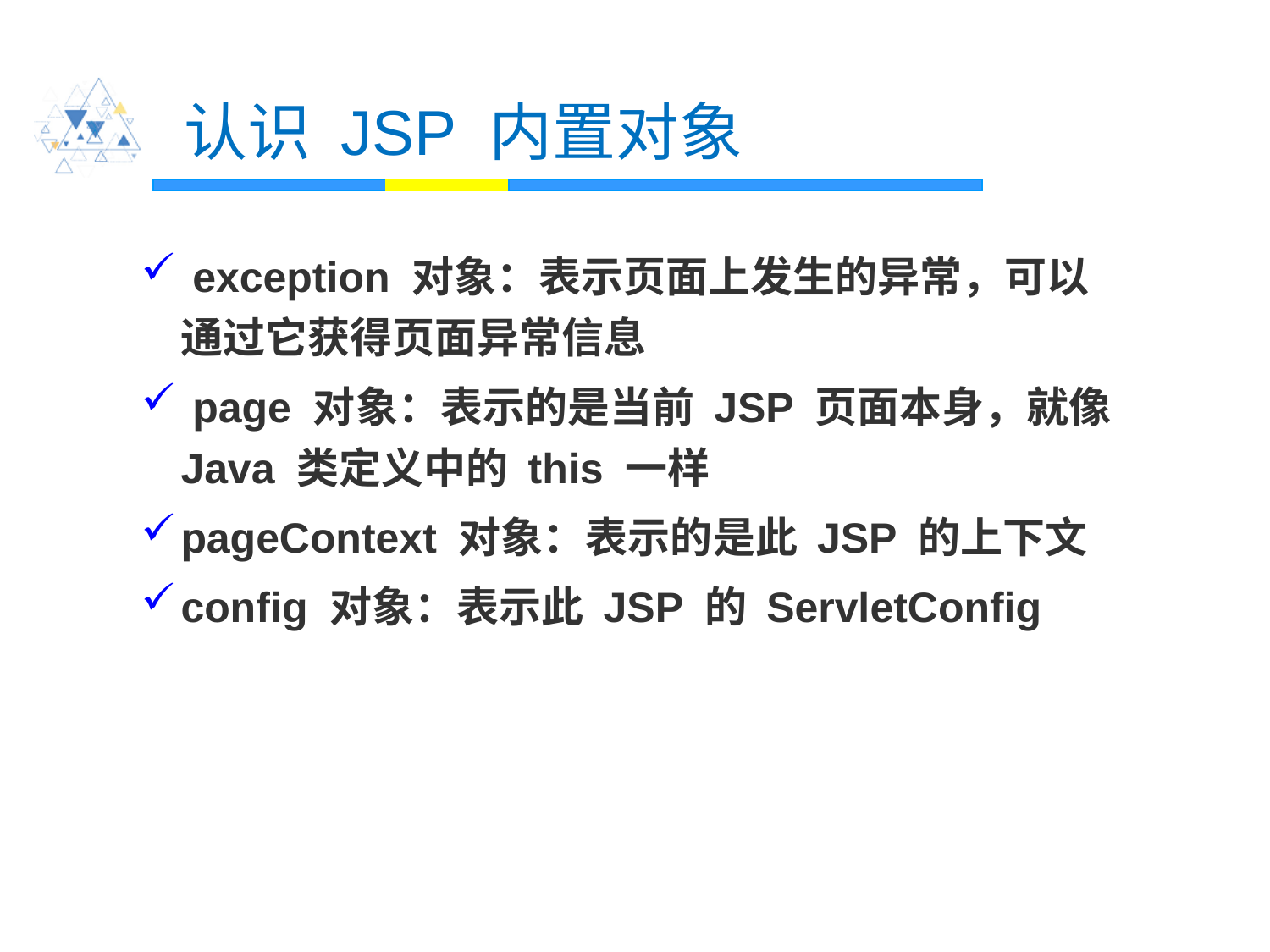

# 认识 JSP 内置对象

 exception 对象：表示页面上发生的异常，可以通过它获得页面异常信息
 page 对象：表示的是当前 JSP 页面本身，就像 Java 类定义中的 this 一样
pageContext 对象：表示的是此 JSP 的上下文
config 对象：表示此 JSP 的 ServletConfig